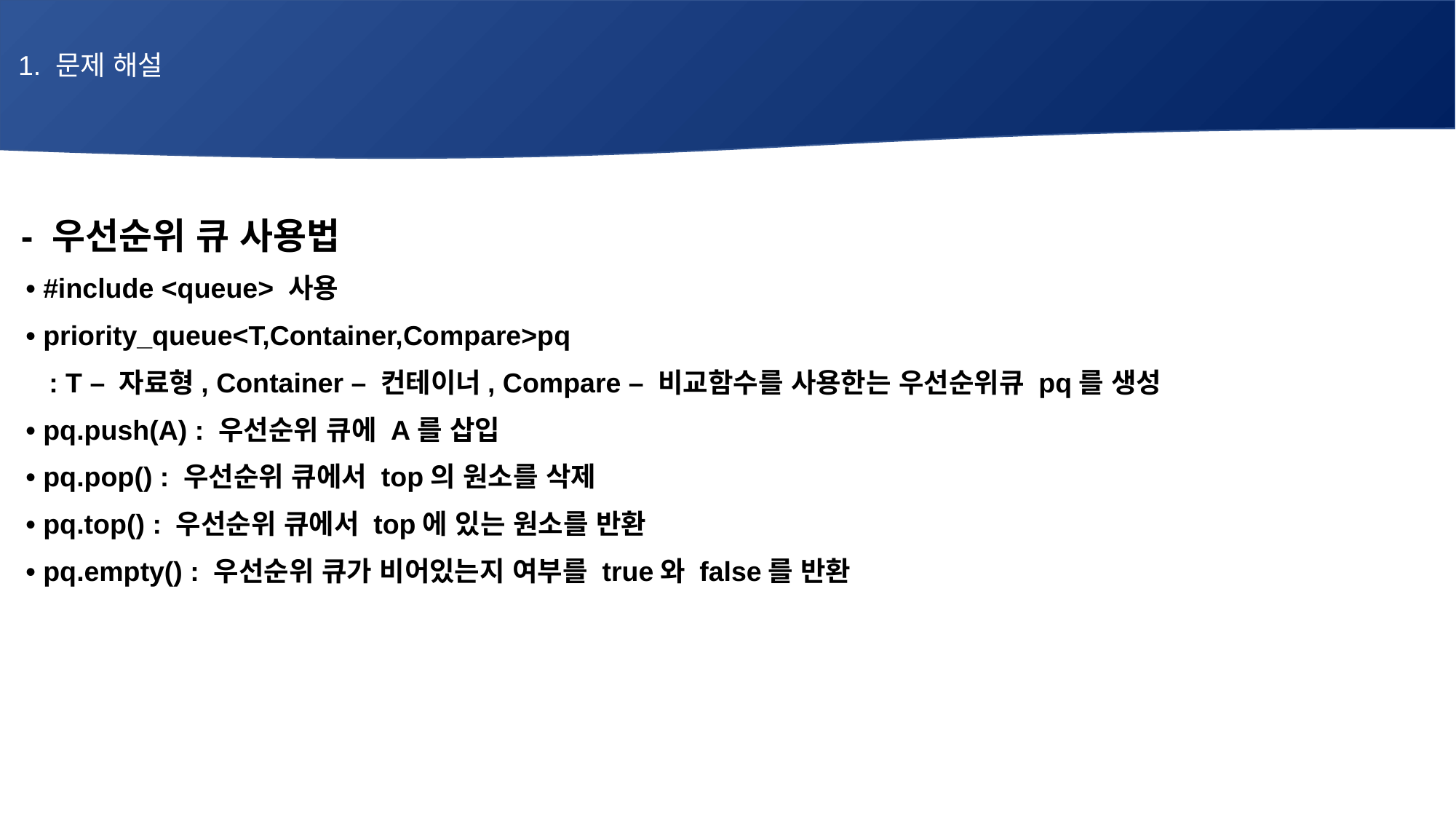

1. 문제 해설
# 매주 1 과제 LV2
 - 우선순위 큐 사용법
  • #include <queue> 사용
  • priority_queue<T,Container,Compare>pq
     : T – 자료형, Container – 컨테이너, Compare – 비교함수를 사용한는 우선순위큐 pq를 생성
  • pq.push(A) : 우선순위 큐에 A를 삽입
  • pq.pop() : 우선순위 큐에서 top의 원소를 삭제
  • pq.top() : 우선순위 큐에서 top에 있는 원소를 반환
  • pq.empty() : 우선순위 큐가 비어있는지 여부를 true와 false를 반환